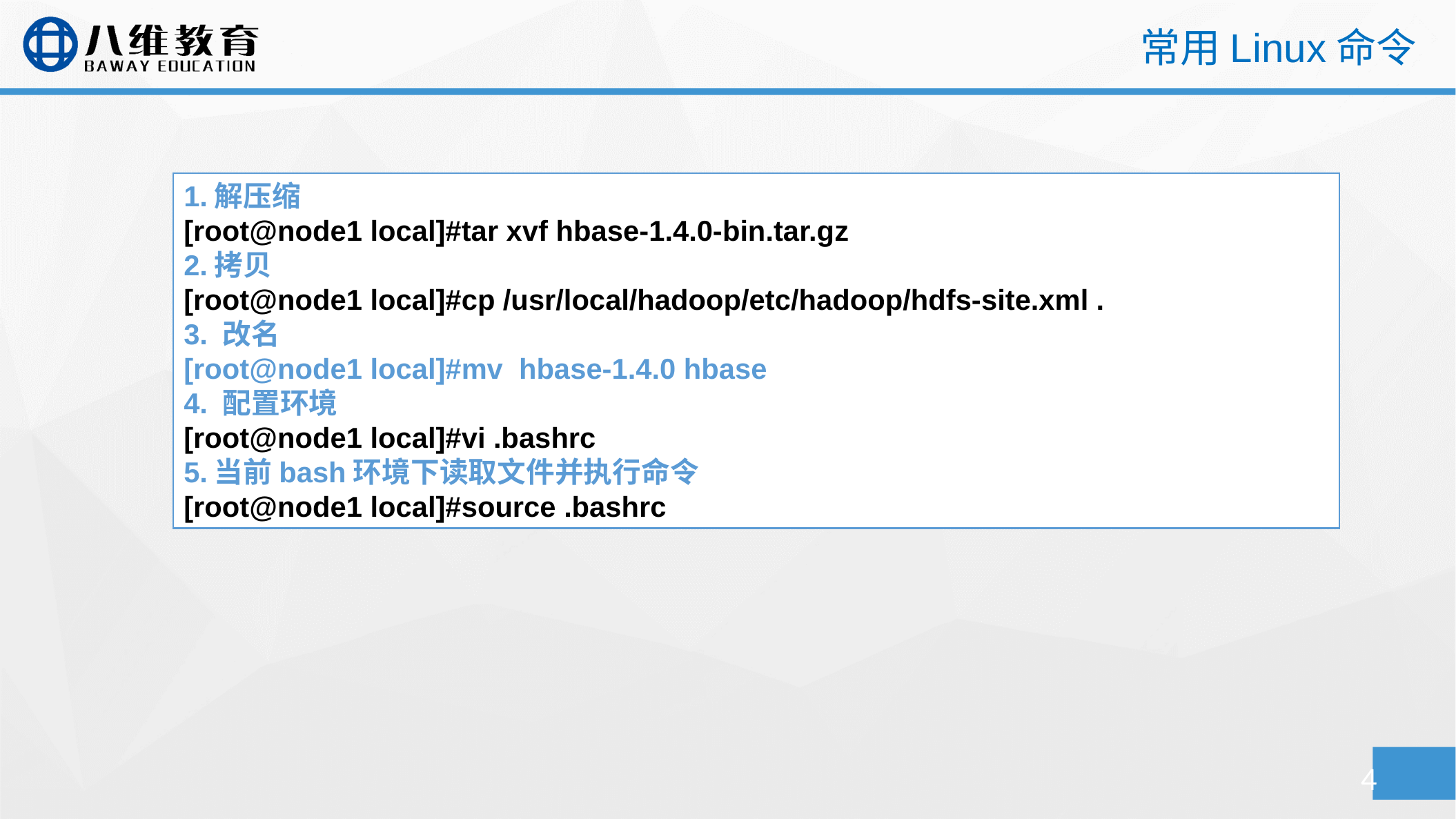

常用Linux命令
1.解压缩
[root@node1 local]#tar xvf hbase-1.4.0-bin.tar.gz
2.拷贝
[root@node1 local]#cp /usr/local/hadoop/etc/hadoop/hdfs-site.xml .
3. 改名
[root@node1 local]#mv  hbase-1.4.0 hbase
4. 配置环境
[root@node1 local]#vi .bashrc
5.当前bash环境下读取文件并执行命令
[root@node1 local]#source .bashrc